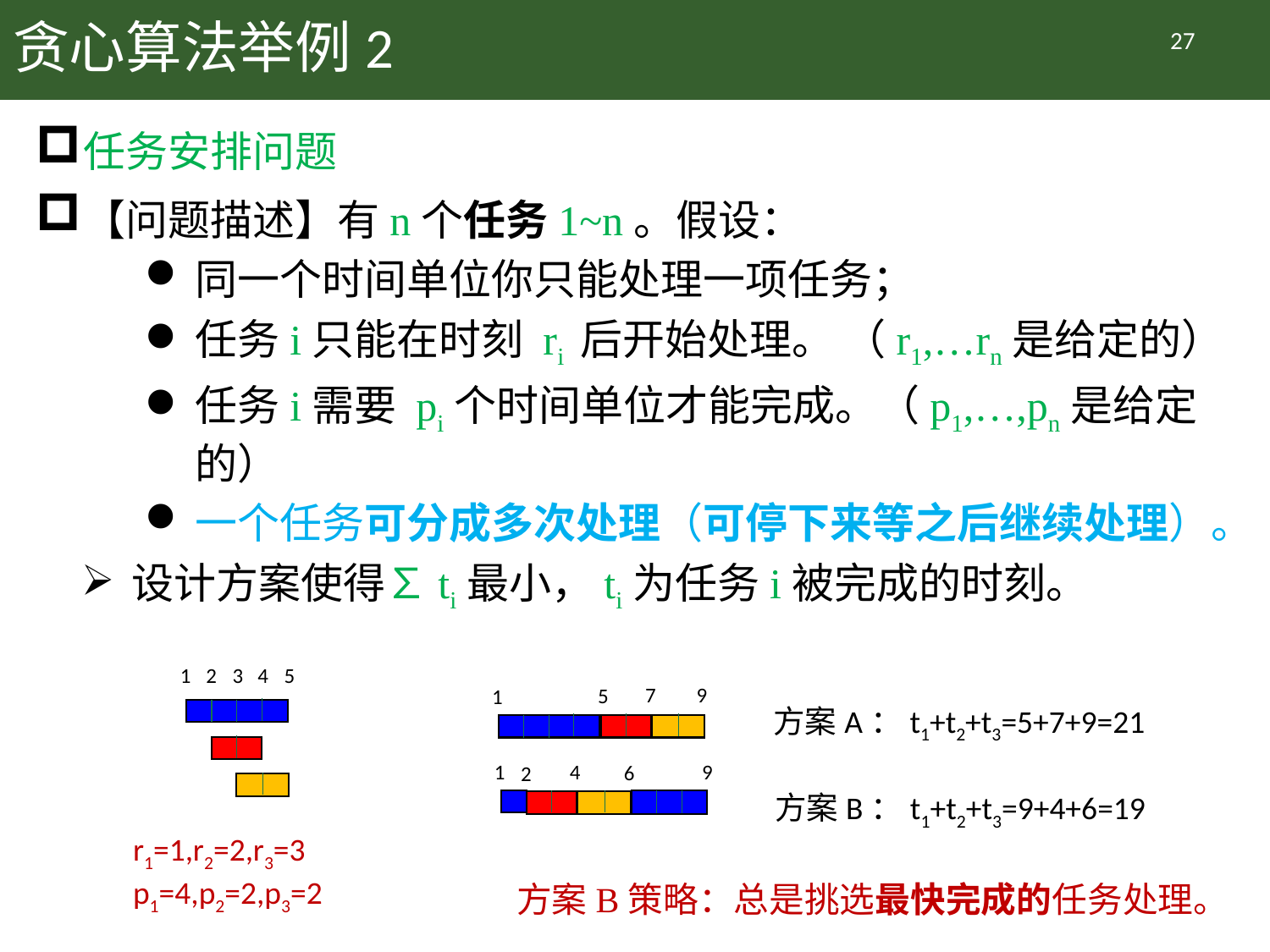

# 贪心算法举例2
27
任务安排问题
【问题描述】有n个任务1~n。假设：
同一个时间单位你只能处理一项任务；
任务i只能在时刻 ri 后开始处理。 （r1,…rn是给定的）
任务i需要 pi个时间单位才能完成。（p1,…,pn是给定的）
一个任务可分成多次处理（可停下来等之后继续处理）。
设计方案使得∑ti最小，ti为任务i被完成的时刻。
5
2
3
4
1

7
9
5
1
方案A：t1+t2+t3=5+7+9=21

9
1
4
6
2
方案B：t1+t2+t3=9+4+6=19

r1=1,r2=2,r3=3
p1=4,p2=2,p3=2
方案B策略：总是挑选最快完成的任务处理。